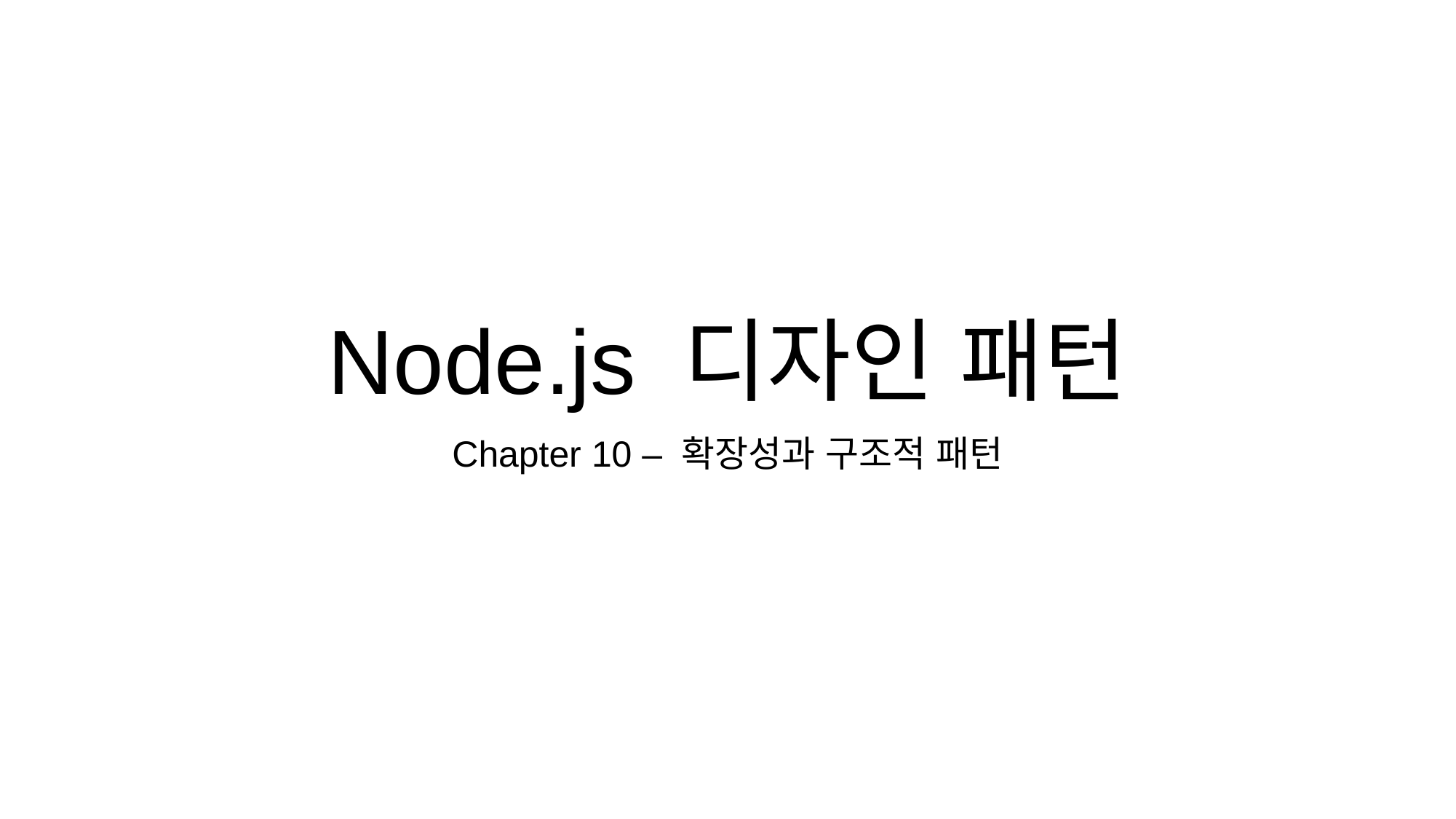

# Node.js 디자인 패턴
Chapter 10 – 확장성과 구조적 패턴